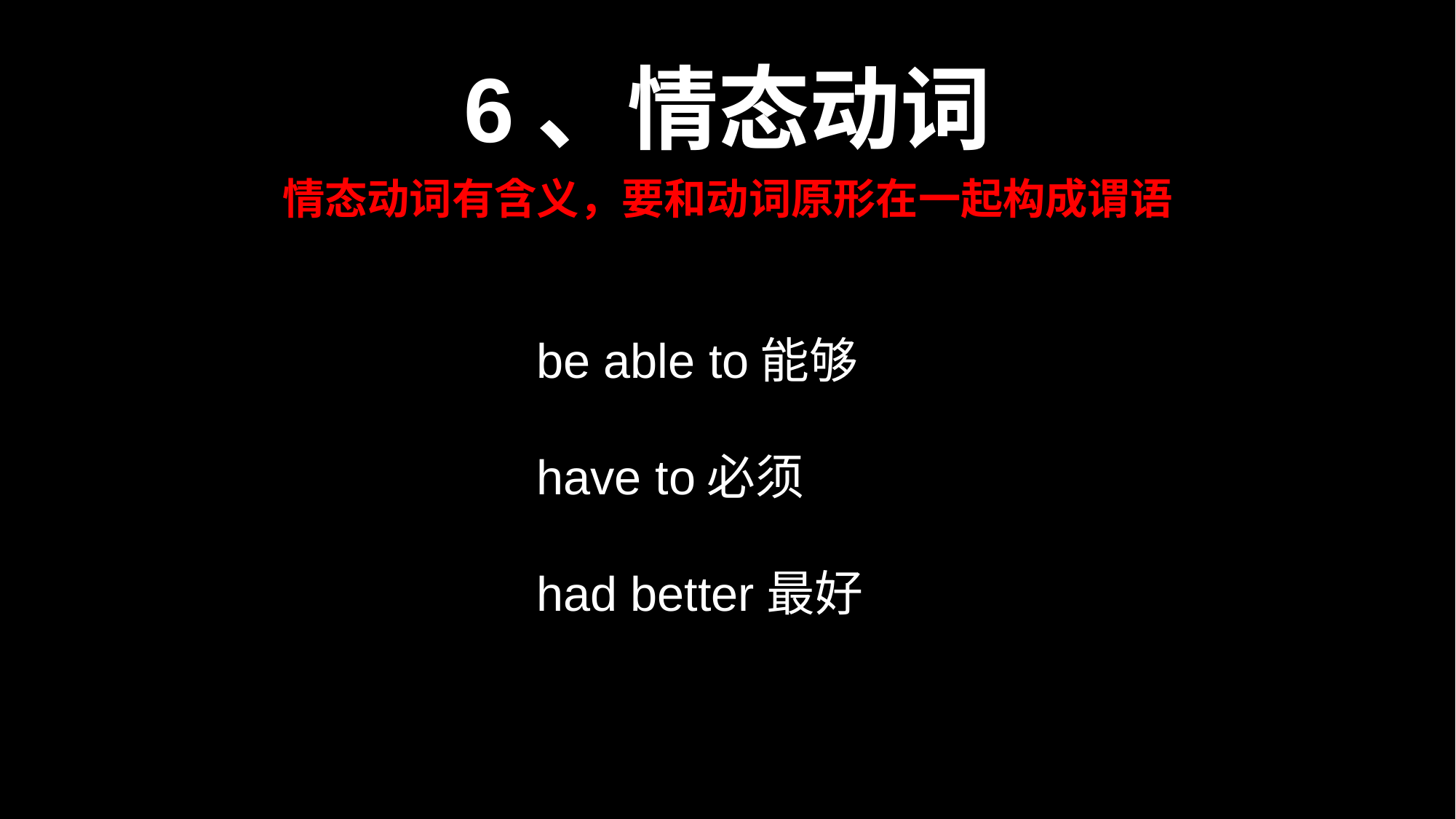

6、情态动词
情态动词有含义，要和动词原形在一起构成谓语
be able to能够

have to必须

had better最好